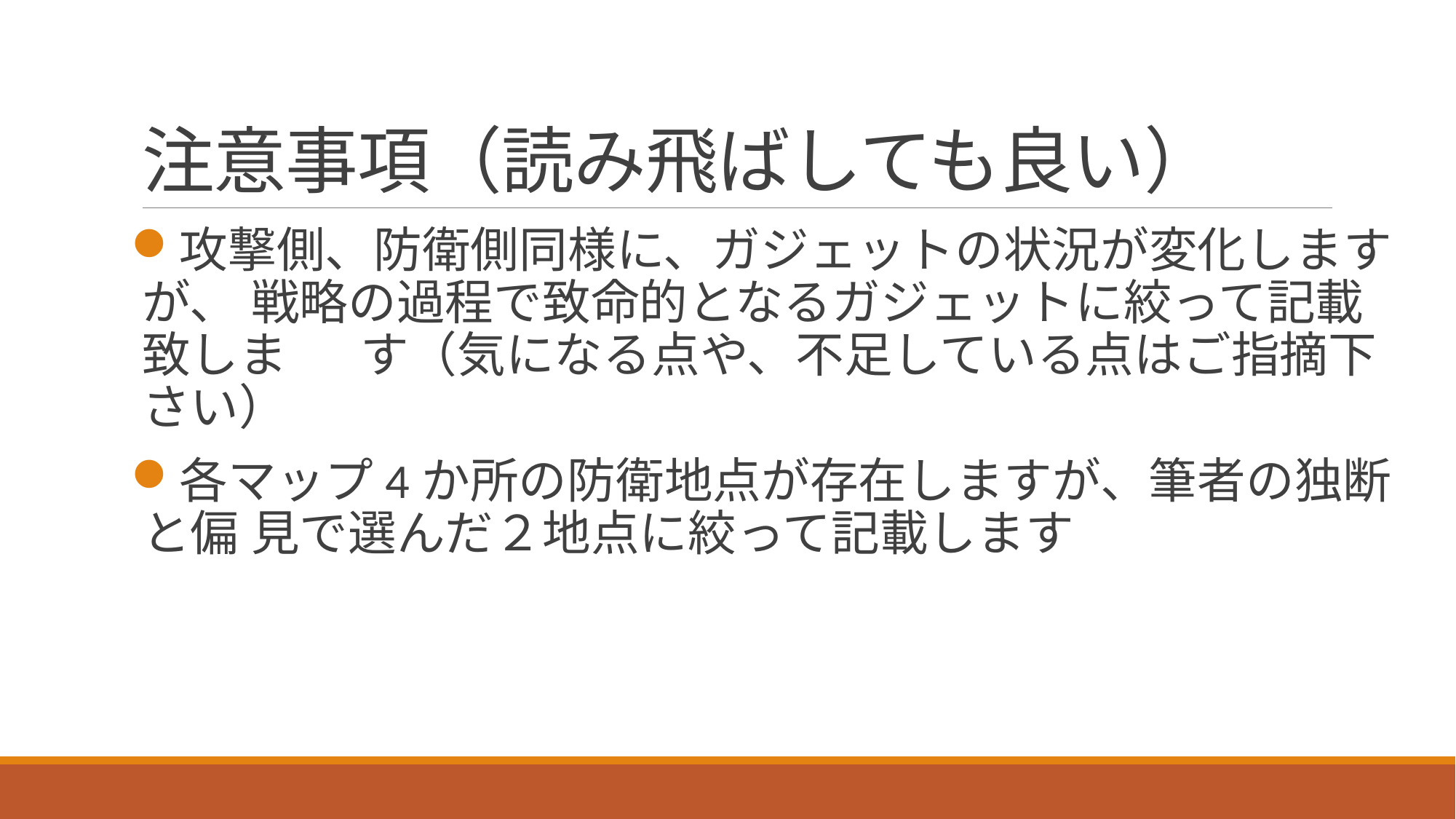

# 注意事項（読み飛ばしても良い）
攻撃側、防衛側同様に、ガジェットの状況が変化しますが、	戦略の過程で致命的となるガジェットに絞って記載致しま	す（気になる点や、不足している点はご指摘下さい）
各マップ4か所の防衛地点が存在しますが、筆者の独断と偏	見で選んだ２地点に絞って記載します